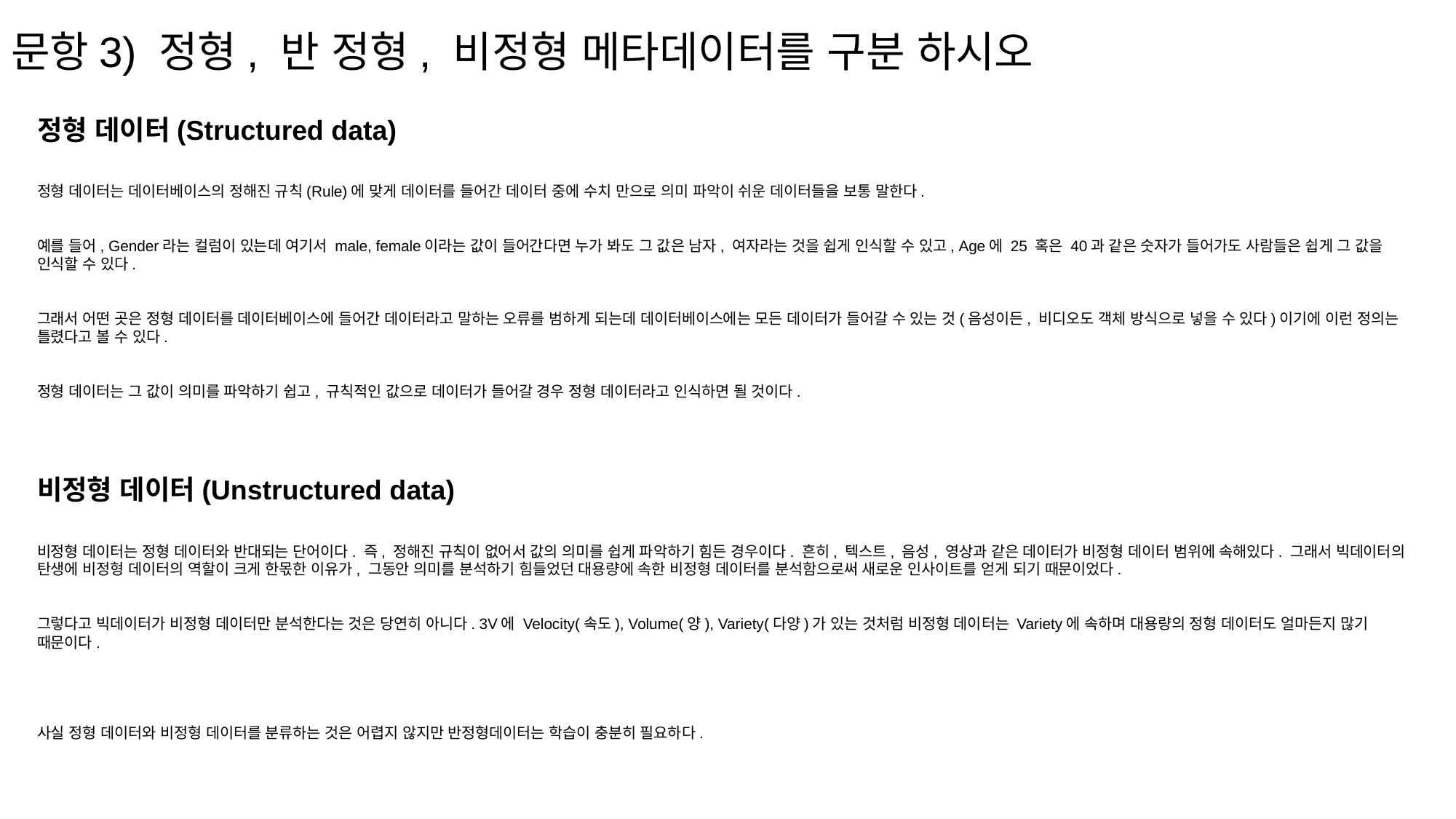

# 문항3) 정형, 반 정형, 비정형 메타데이터를 구분 하시오
정형 데이터(Structured data)

정형 데이터는 데이터베이스의 정해진 규칙(Rule)에 맞게 데이터를 들어간 데이터 중에 수치 만으로 의미 파악이 쉬운 데이터들을 보통 말한다.

예를 들어, Gender라는 컬럼이 있는데 여기서 male, female이라는 값이 들어간다면 누가 봐도 그 값은 남자, 여자라는 것을 쉽게 인식할 수 있고, Age에 25 혹은 40과 같은 숫자가 들어가도 사람들은 쉽게 그 값을 인식할 수 있다.

그래서 어떤 곳은 정형 데이터를 데이터베이스에 들어간 데이터라고 말하는 오류를 범하게 되는데 데이터베이스에는 모든 데이터가 들어갈 수 있는 것(음성이든, 비디오도 객체 방식으로 넣을 수 있다)이기에 이런 정의는 틀렸다고 볼 수 있다.

정형 데이터는 그 값이 의미를 파악하기 쉽고, 규칙적인 값으로 데이터가 들어갈 경우 정형 데이터라고 인식하면 될 것이다.

비정형 데이터(Unstructured data)

비정형 데이터는 정형 데이터와 반대되는 단어이다. 즉, 정해진 규칙이 없어서 값의 의미를 쉽게 파악하기 힘든 경우이다. 흔히, 텍스트, 음성, 영상과 같은 데이터가 비정형 데이터 범위에 속해있다. 그래서 빅데이터의 탄생에 비정형 데이터의 역할이 크게 한몫한 이유가, 그동안 의미를 분석하기 힘들었던 대용량에 속한 비정형 데이터를 분석함으로써 새로운 인사이트를 얻게 되기 때문이었다.

그렇다고 빅데이터가 비정형 데이터만 분석한다는 것은 당연히 아니다. 3V에 Velocity(속도), Volume(양), Variety(다양)가 있는 것처럼 비정형 데이터는 Variety에 속하며 대용량의 정형 데이터도 얼마든지 많기 때문이다.

사실 정형 데이터와 비정형 데이터를 분류하는 것은 어렵지 않지만 반정형데이터는 학습이 충분히 필요하다.